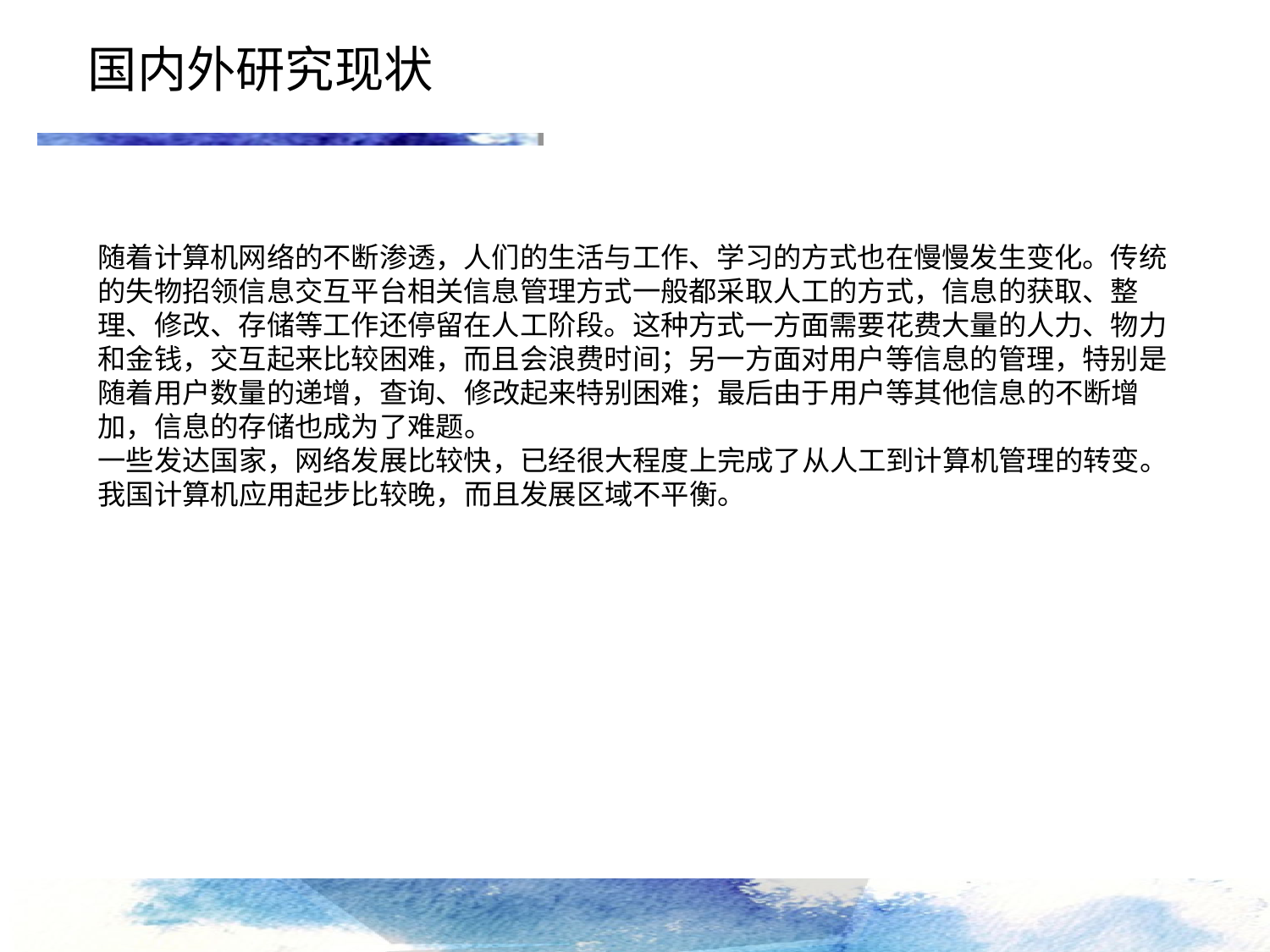

国内外研究现状

随着计算机网络的不断渗透，人们的生活与工作、学习的方式也在慢慢发生变化。传统的失物招领信息交互平台相关信息管理方式一般都采取人工的方式，信息的获取、整理、修改、存储等工作还停留在人工阶段。这种方式一方面需要花费大量的人力、物力和金钱，交互起来比较困难，而且会浪费时间；另一方面对用户等信息的管理，特别是随着用户数量的递增，查询、修改起来特别困难；最后由于用户等其他信息的不断增加，信息的存储也成为了难题。
一些发达国家，网络发展比较快，已经很大程度上完成了从人工到计算机管理的转变。我国计算机应用起步比较晚，而且发展区域不平衡。
点击添加文本
点击添加文本
点击添加文本
点击添加文本